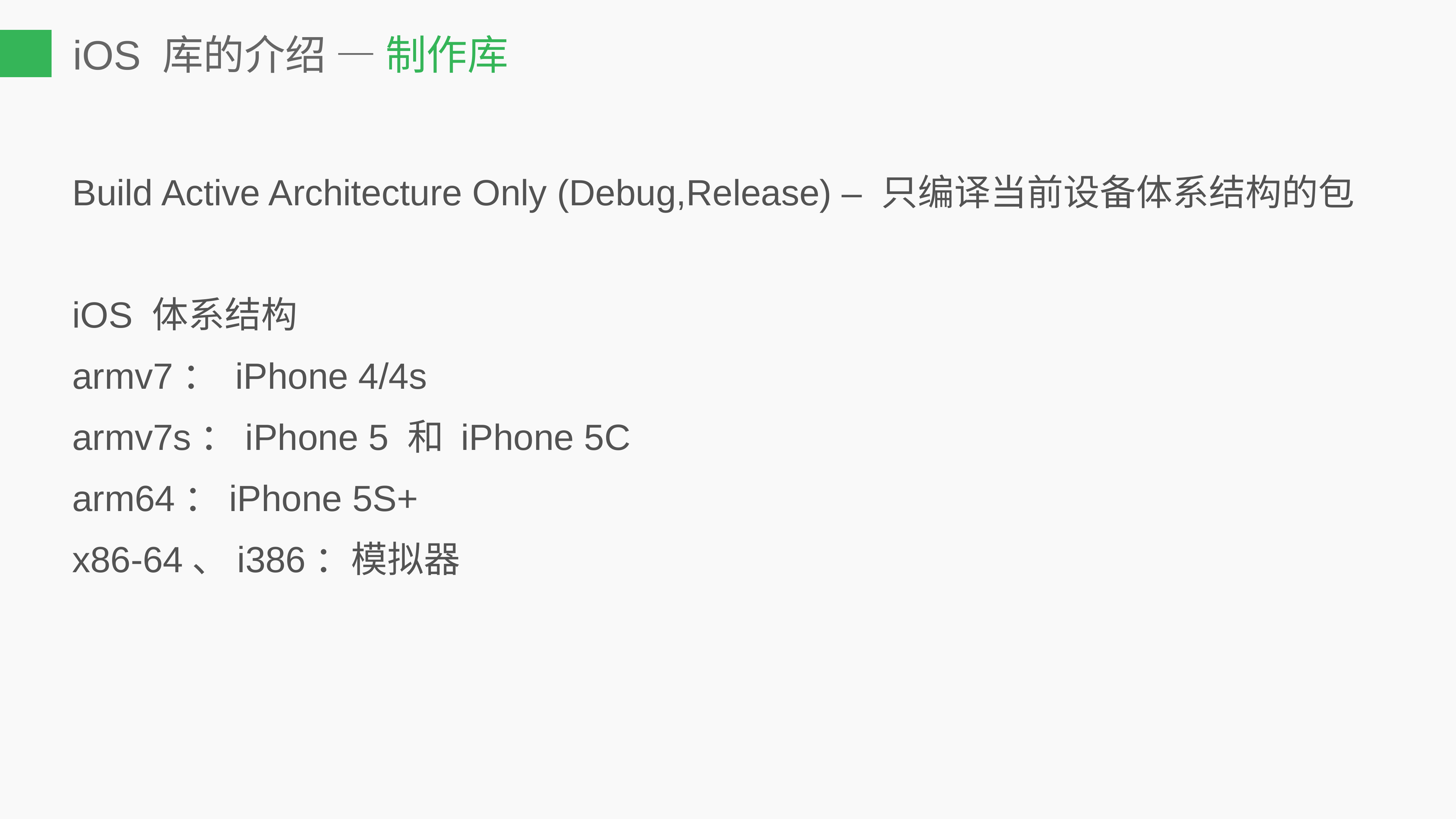

# iOS 库的介绍 — 制作库
Build Active Architecture Only (Debug,Release) – 只编译当前设备体系结构的包

iOS 体系结构
armv7： iPhone 4/4s
armv7s：iPhone 5 和 iPhone 5C
arm64：iPhone 5S+
x86-64、i386：模拟器